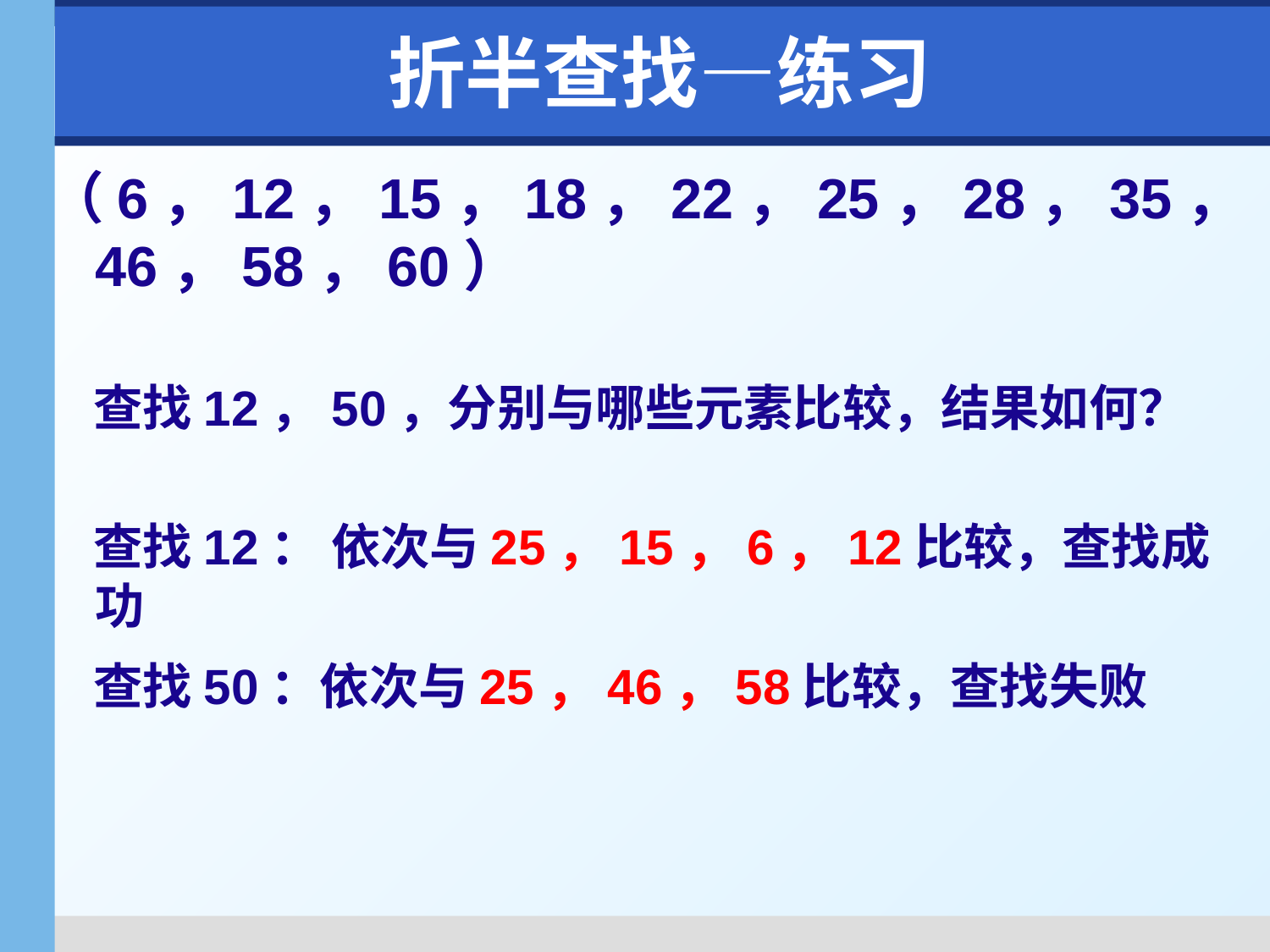

# 折半查找—练习
（6，12，15，18，22，25，28，35，46，58，60）

   查找12，50，分别与哪些元素比较，结果如何？

   查找12： 依次与25，15，6，12比较，查找成功
   查找50：依次与25，46，58比较，查找失败